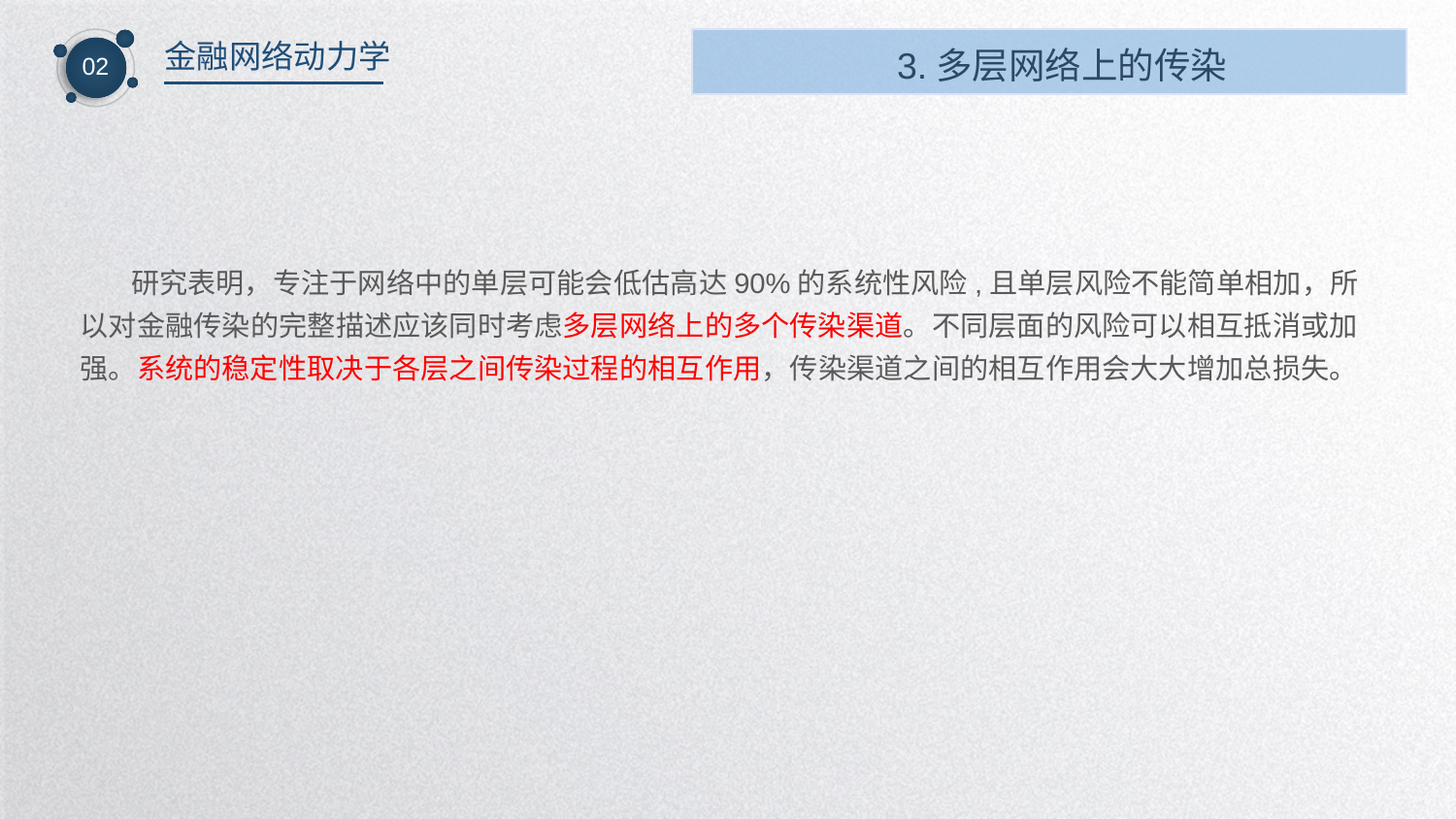

金融网络动力学

3.多层网络上的传染
02
       研究表明，专注于网络中的单层可能会低估高达90%的系统性风险,且单层风险不能简单相加，所以对金融传染的完整描述应该同时考虑多层网络上的多个传染渠道。不同层面的风险可以相互抵消或加强。系统的稳定性取决于各层之间传染过程的相互作用，传染渠道之间的相互作用会大大增加总损失。